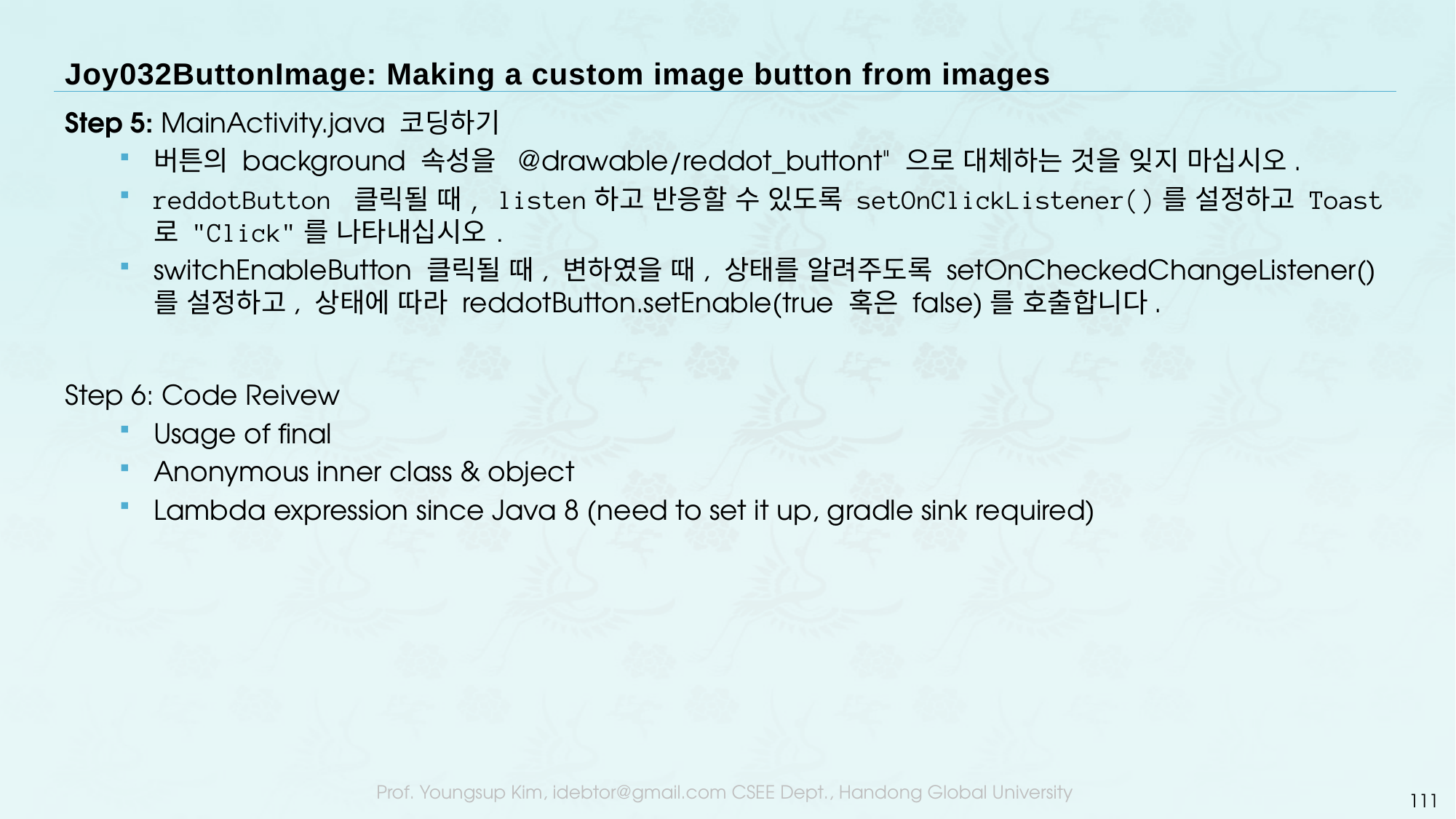

# Joy032ButtonImage: Making a custom image button from images
Step 5: MainActivity.java 코딩하기
버튼의 background 속성을  @drawable/reddot_buttont" 으로 대체하는 것을 잊지 마십시오.
reddotButton 클릭될 때, listen하고 반응할 수 있도록 setOnClickListener()를 설정하고 Toast로 "Click"를 나타내십시오.
switchEnableButton 클릭될 때, 변하였을 때, 상태를 알려주도록 setOnCheckedChangeListener() 를 설정하고, 상태에 따라 reddotButton.setEnable(true 혹은 false)를 호출합니다.

Step 6: Code Reivew
Usage of final
Anonymous inner class & object
Lambda expression since Java 8 (need to set it up, gradle sink required)

111